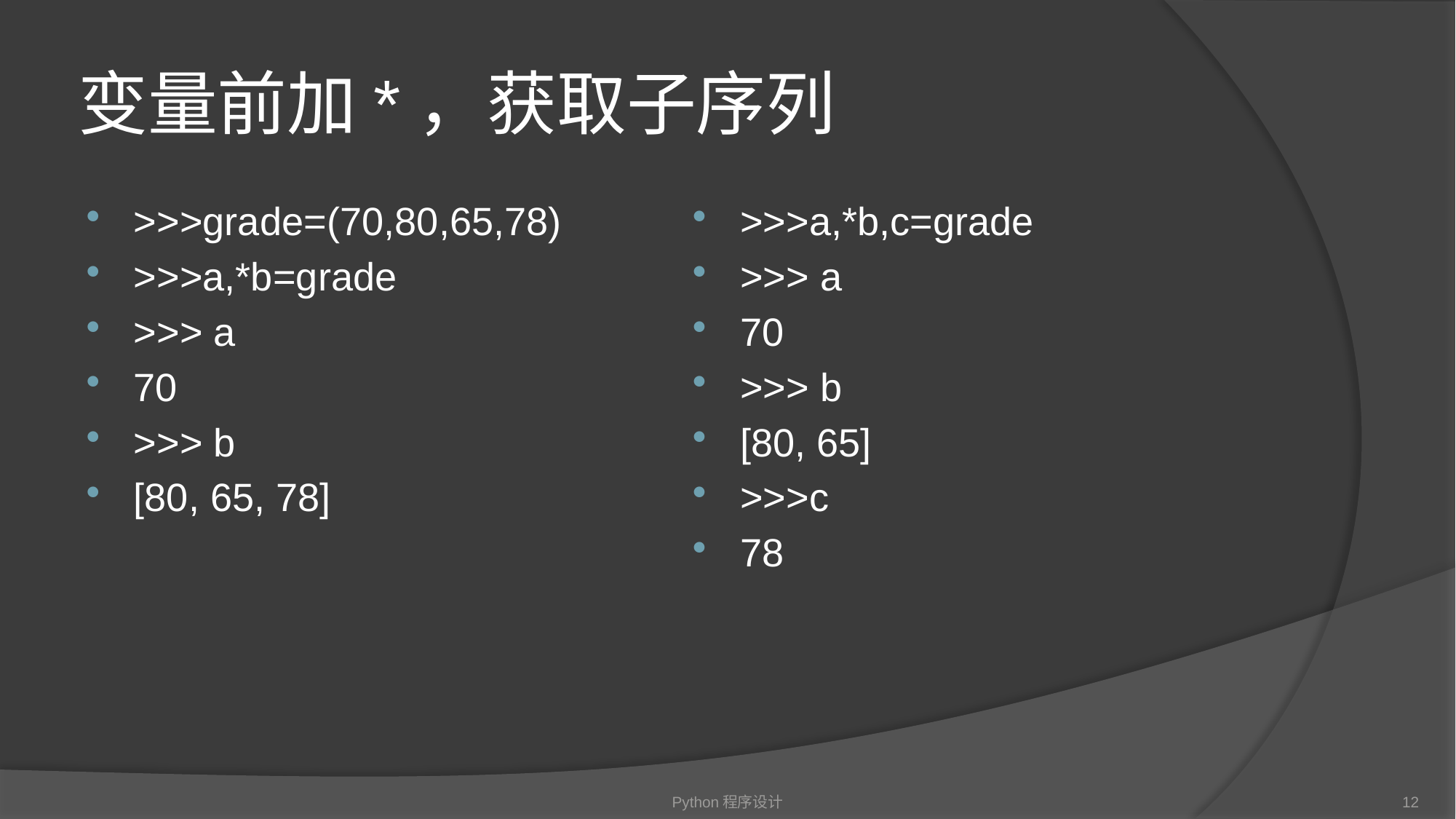

# 变量前加*，获取子序列
>>>grade=(70,80,65,78)
>>>a,*b=grade
>>> a
70
>>> b
[80, 65, 78]

>>>a,*b,c=grade
>>> a
70
>>> b
[80, 65]
>>>c
78

Python程序设计
12